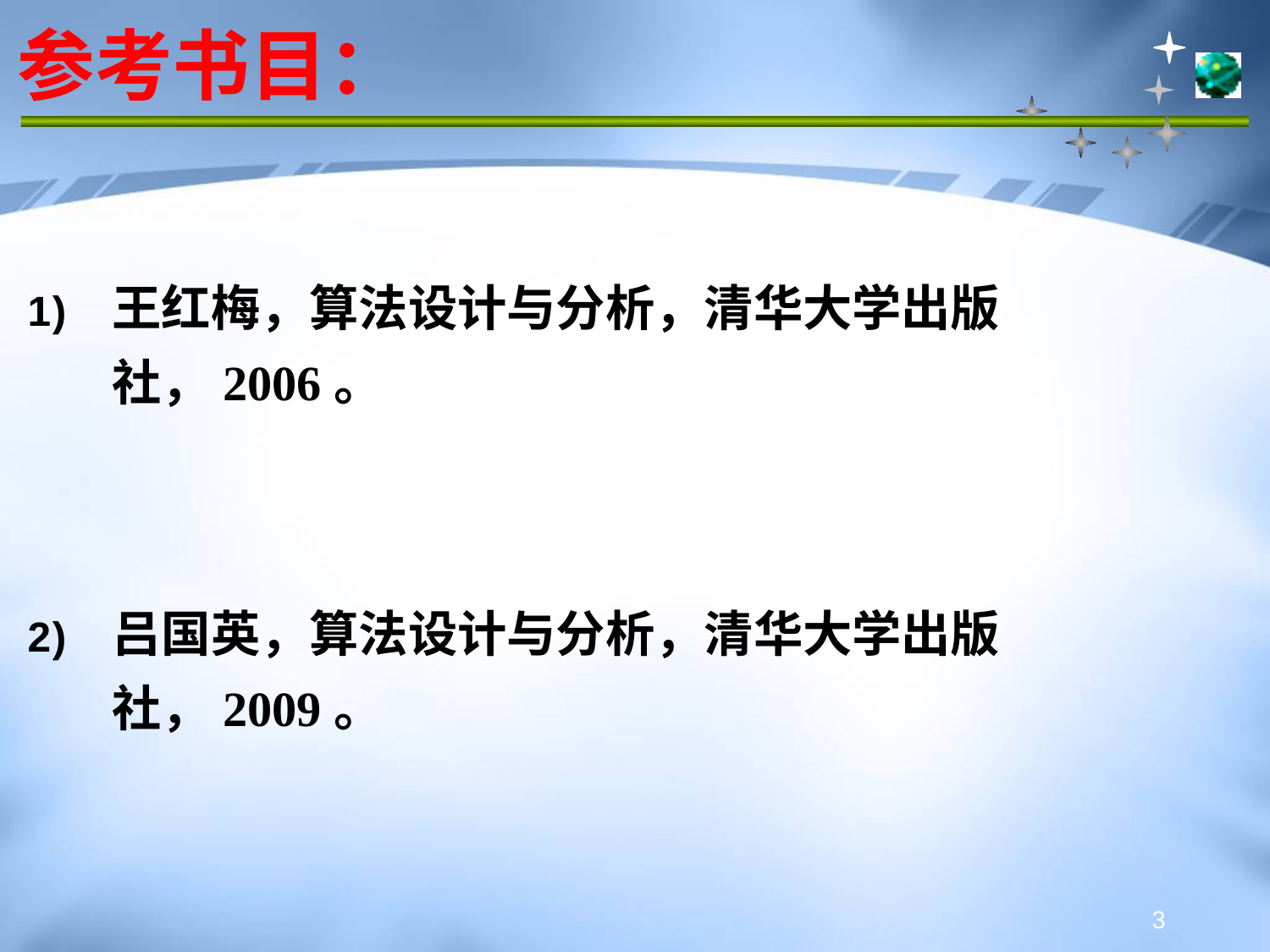

# 参考书目：
王红梅，算法设计与分析，清华大学出版社，2006。

吕国英，算法设计与分析，清华大学出版社，2009。

3